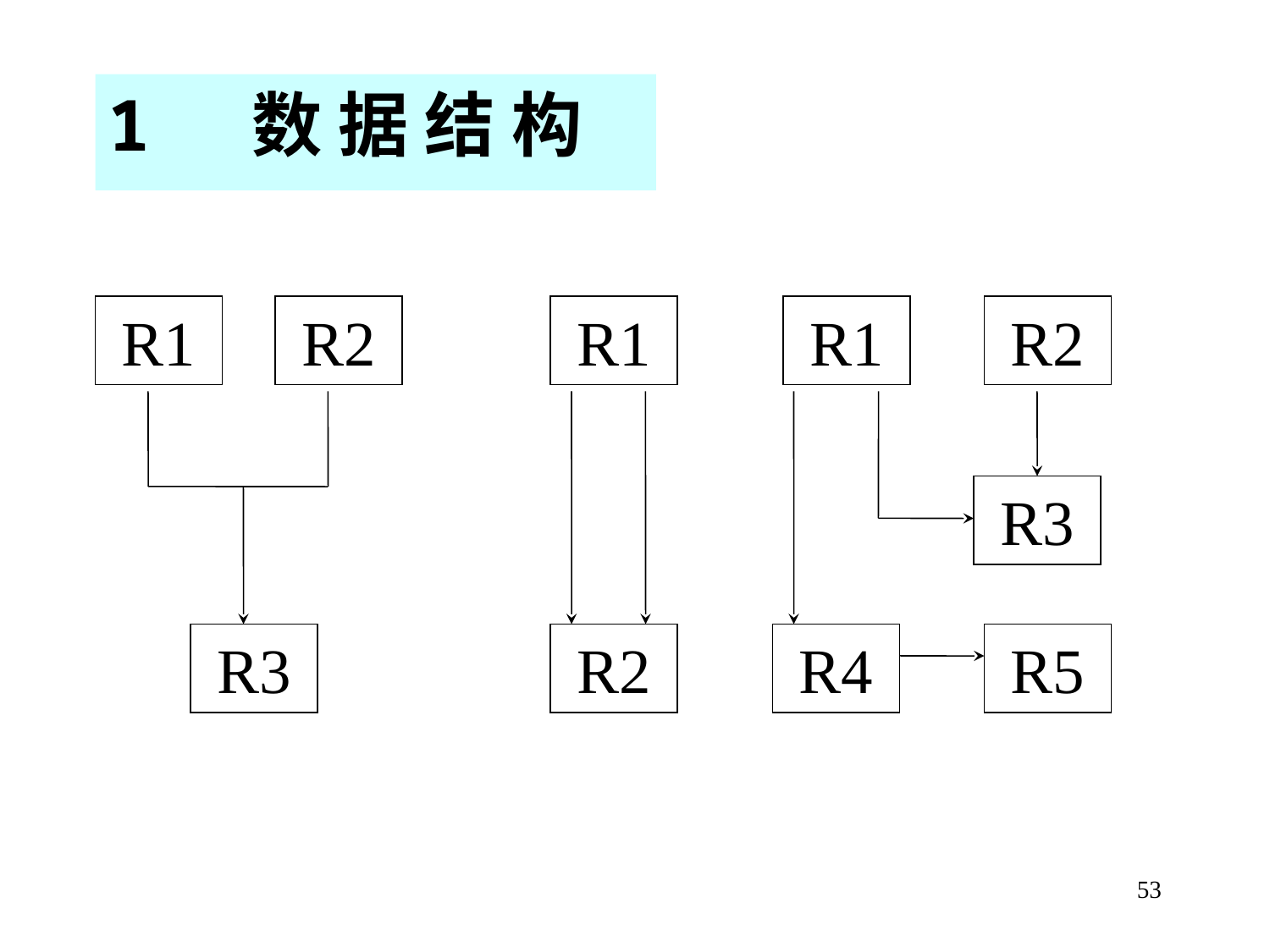

1  数 据 结 构
R1
R2
R1
R1
R2

R3

R3
R2
R4
R5

53